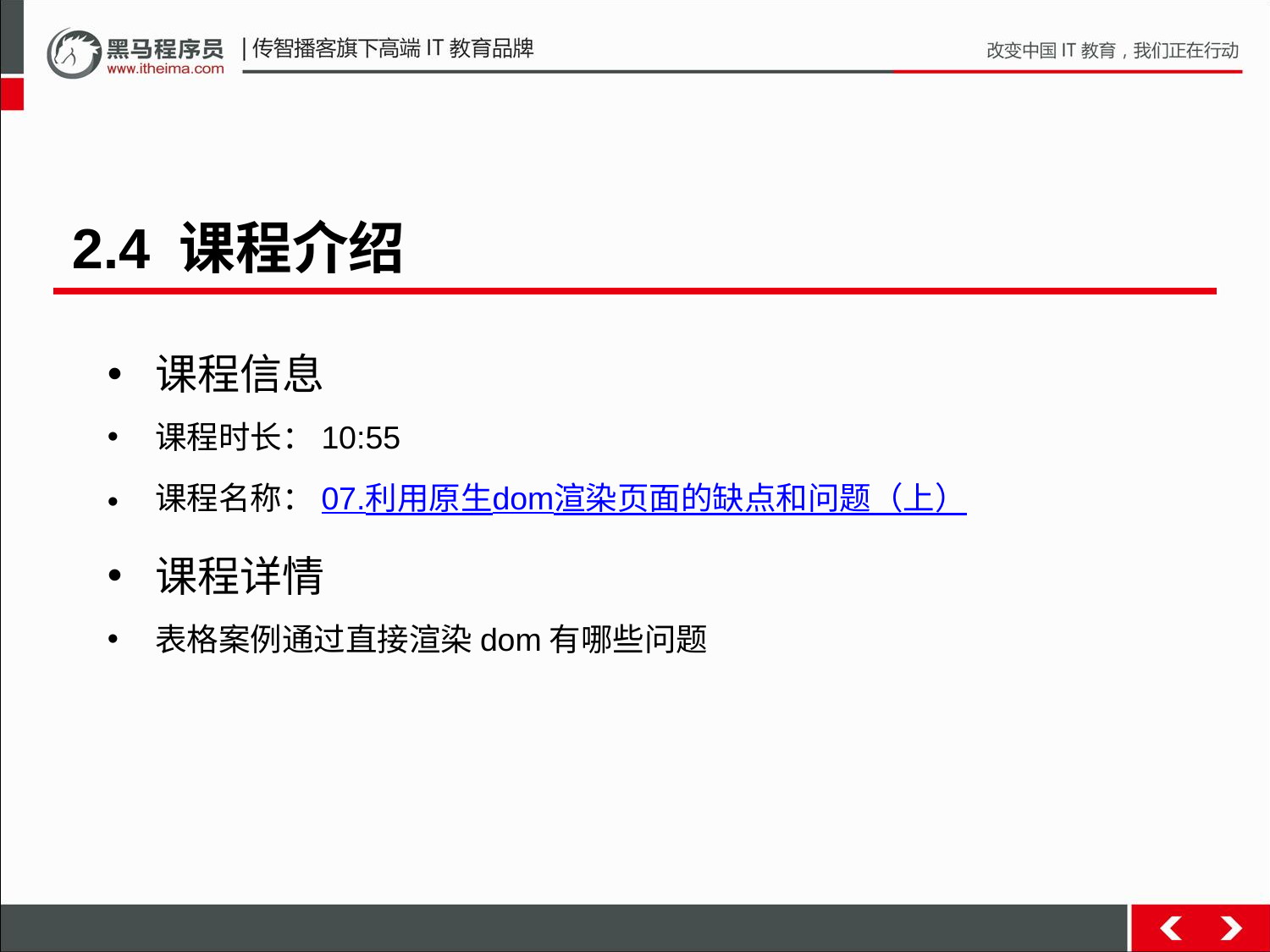

2.4 课程介绍
课程信息
课程时长：10:55
课程名称：07.利用原生dom渲染页面的缺点和问题（上）
课程详情
表格案例通过直接渲染dom有哪些问题